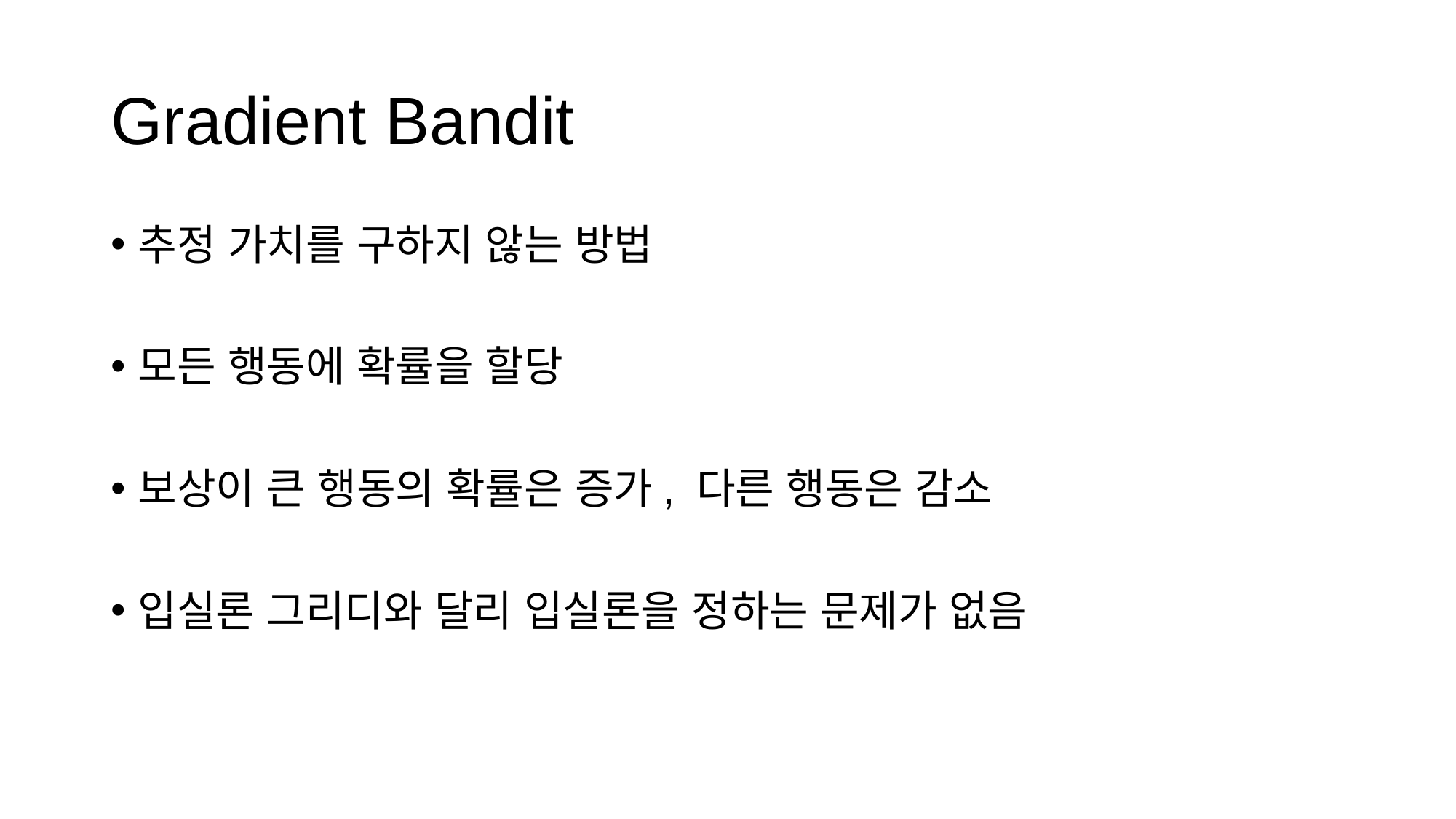

# Gradient Bandit
추정 가치를 구하지 않는 방법

모든 행동에 확률을 할당

보상이 큰 행동의 확률은 증가, 다른 행동은 감소

입실론 그리디와 달리 입실론을 정하는 문제가 없음